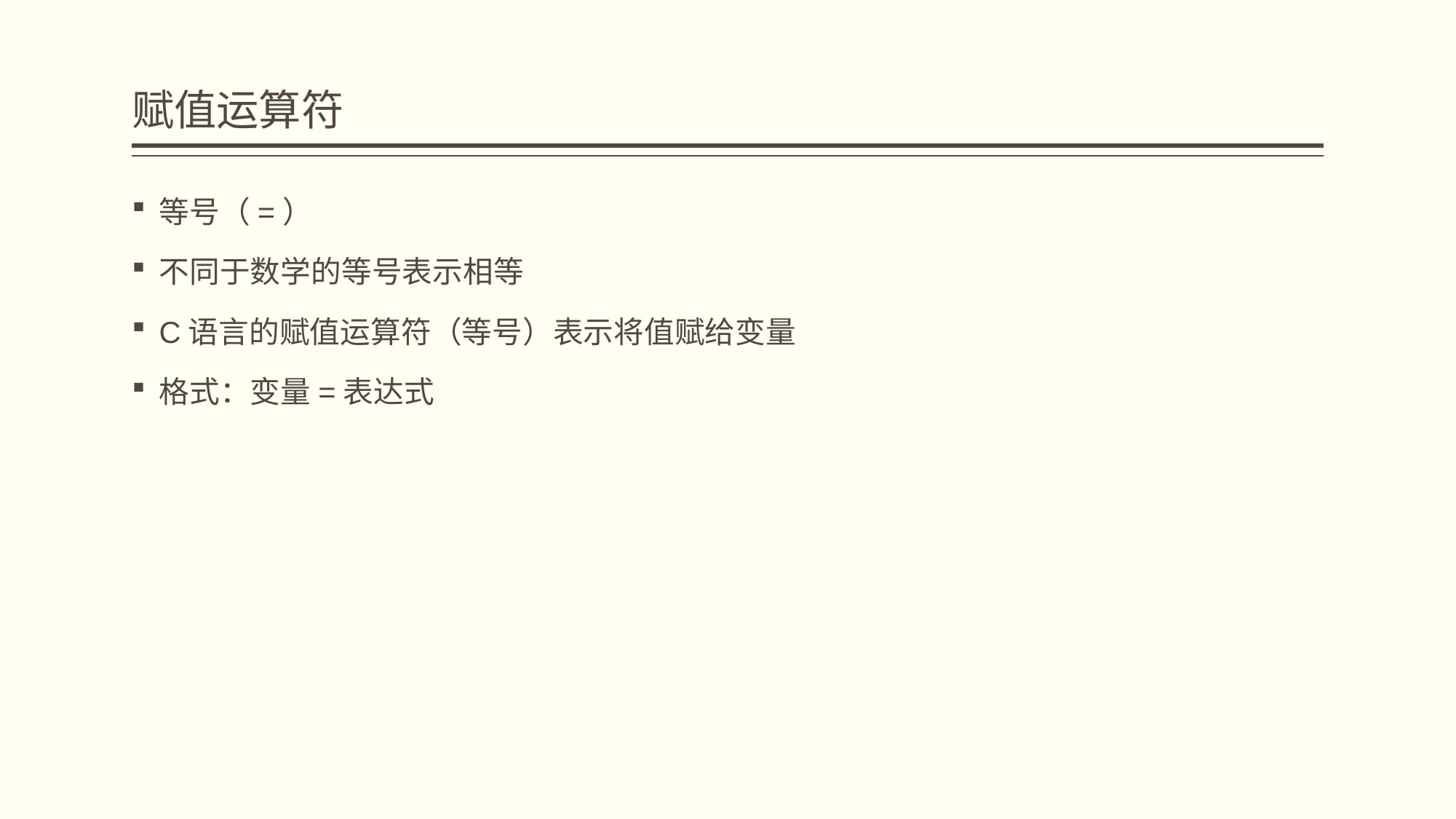

# 赋值运算符
等号（=）
不同于数学的等号表示相等
C语言的赋值运算符（等号）表示将值赋给变量
格式：变量=表达式